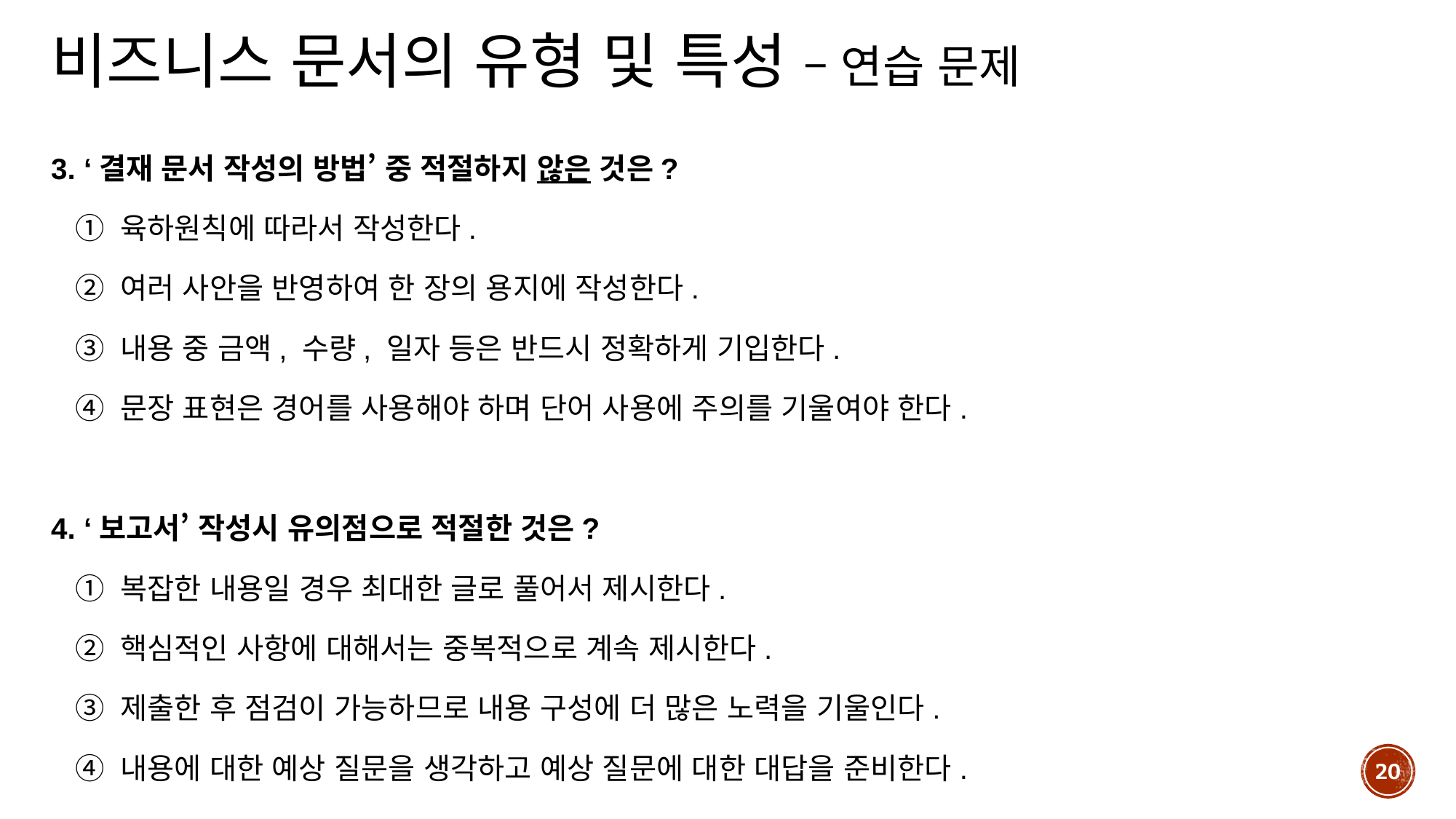

비즈니스 문서의 유형 및 특성 – 연습 문제
3. ‘결재 문서 작성의 방법’ 중 적절하지 않은 것은?
   ① 육하원칙에 따라서 작성한다.
   ② 여러 사안을 반영하여 한 장의 용지에 작성한다.
   ③ 내용 중 금액, 수량, 일자 등은 반드시 정확하게 기입한다.
   ④ 문장 표현은 경어를 사용해야 하며 단어 사용에 주의를 기울여야 한다.

4. ‘보고서’ 작성시 유의점으로 적절한 것은?
   ① 복잡한 내용일 경우 최대한 글로 풀어서 제시한다.
   ② 핵심적인 사항에 대해서는 중복적으로 계속 제시한다.
   ③ 제출한 후 점검이 가능하므로 내용 구성에 더 많은 노력을 기울인다.
   ④ 내용에 대한 예상 질문을 생각하고 예상 질문에 대한 대답을 준비한다.
20